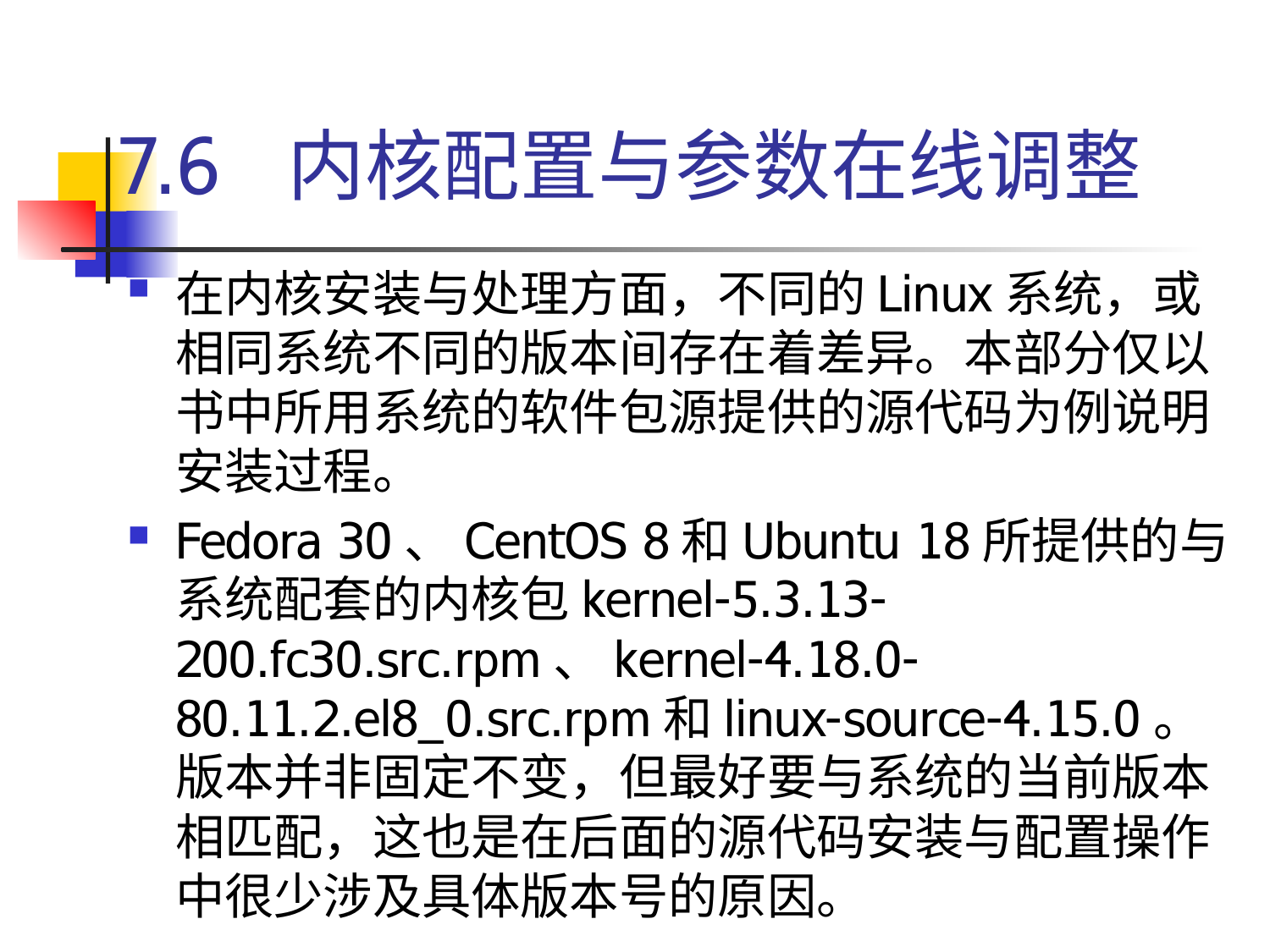

# 7.6  内核配置与参数在线调整
在内核安装与处理方面，不同的Linux系统，或相同系统不同的版本间存在着差异。本部分仅以书中所用系统的软件包源提供的源代码为例说明安装过程。
Fedora 30、CentOS 8和Ubuntu 18所提供的与系统配套的内核包kernel-5.3.13-200.fc30.src.rpm、kernel-4.18.0-80.11.2.el8_0.src.rpm和linux-source-4.15.0。版本并非固定不变，但最好要与系统的当前版本相匹配，这也是在后面的源代码安装与配置操作中很少涉及具体版本号的原因。